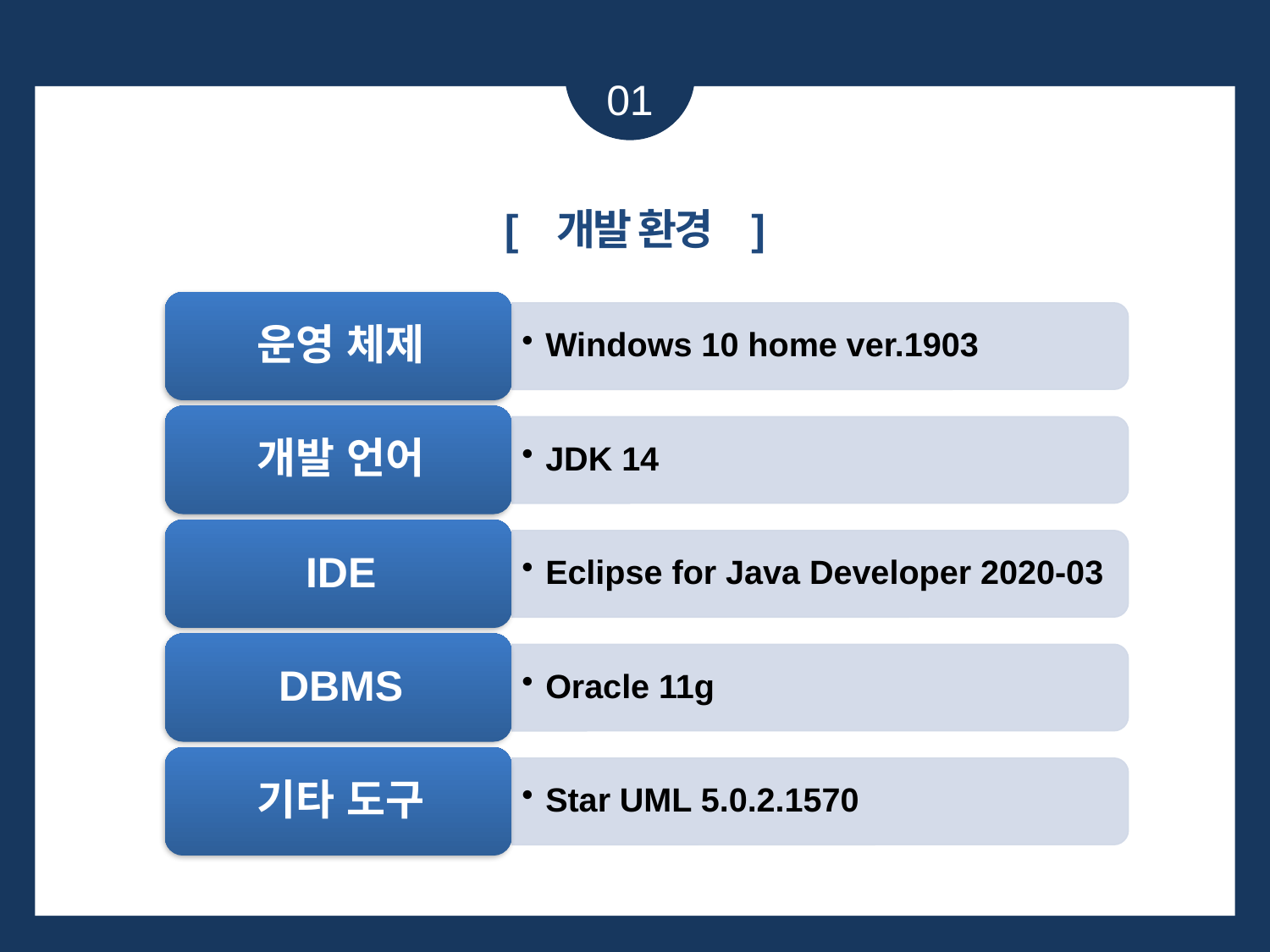

01

[   개발 환경   ]
Windows 10 home ver.1903
운영 체제
JDK 14
개발 언어
Eclipse for Java Developer 2020-03
IDE
Oracle 11g
DBMS
Star UML 5.0.2.1570
기타 도구